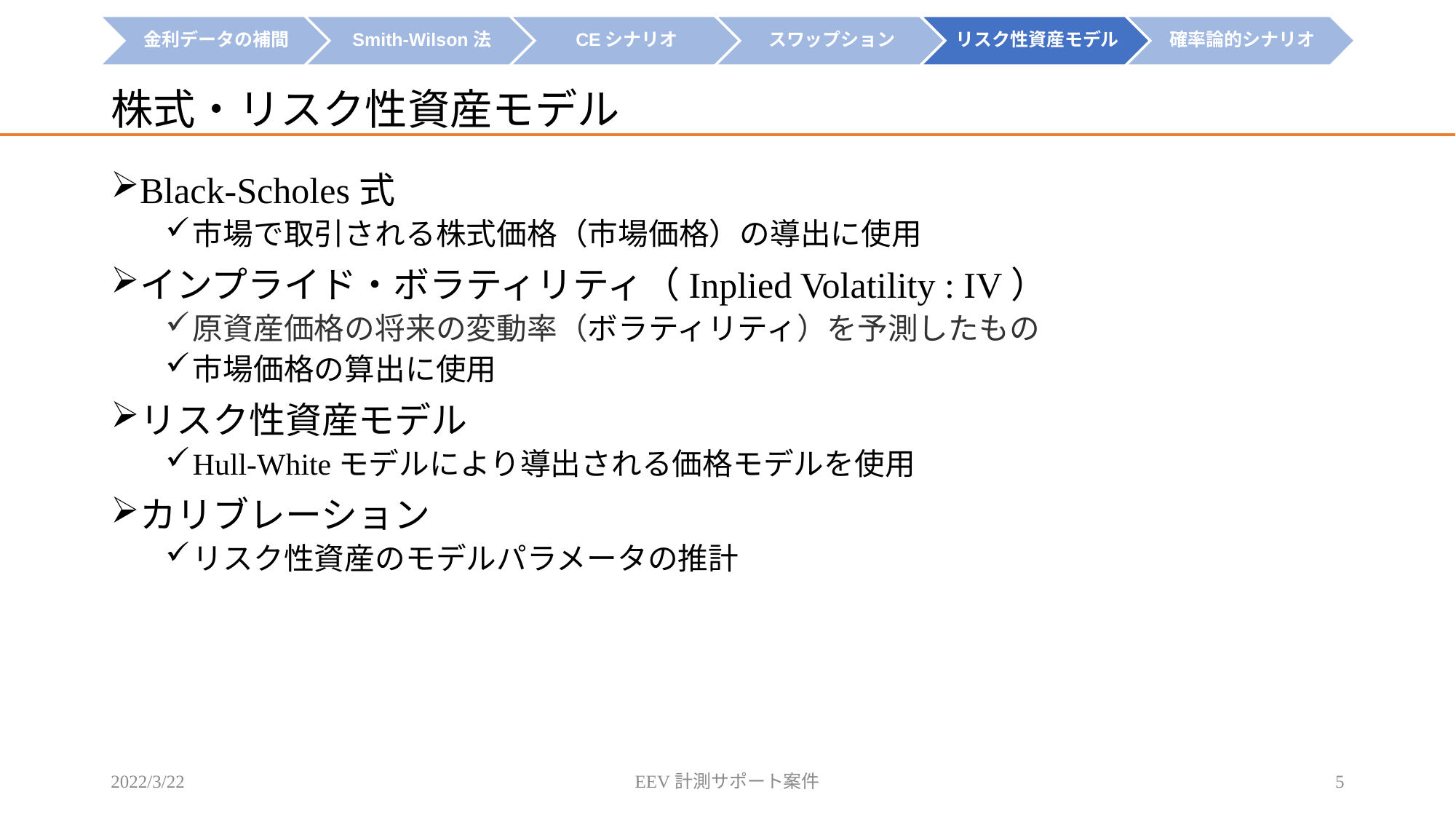

金利データの補間
Smith-Wilson法
CEシナリオ
スワップション
リスク性資産モデル
確率論的シナリオ
# 株式・リスク性資産モデル
Black-Scholes式
市場で取引される株式価格（市場価格）の導出に使用
インプライド・ボラティリティ（Inplied Volatility : IV）
原資産価格の将来の変動率（ボラティリティ）を予測したもの
市場価格の算出に使用
リスク性資産モデル
Hull-Whiteモデルにより導出される価格モデルを使用
カリブレーション
リスク性資産のモデルパラメータの推計
2022/3/22
EEV計測サポート案件
5